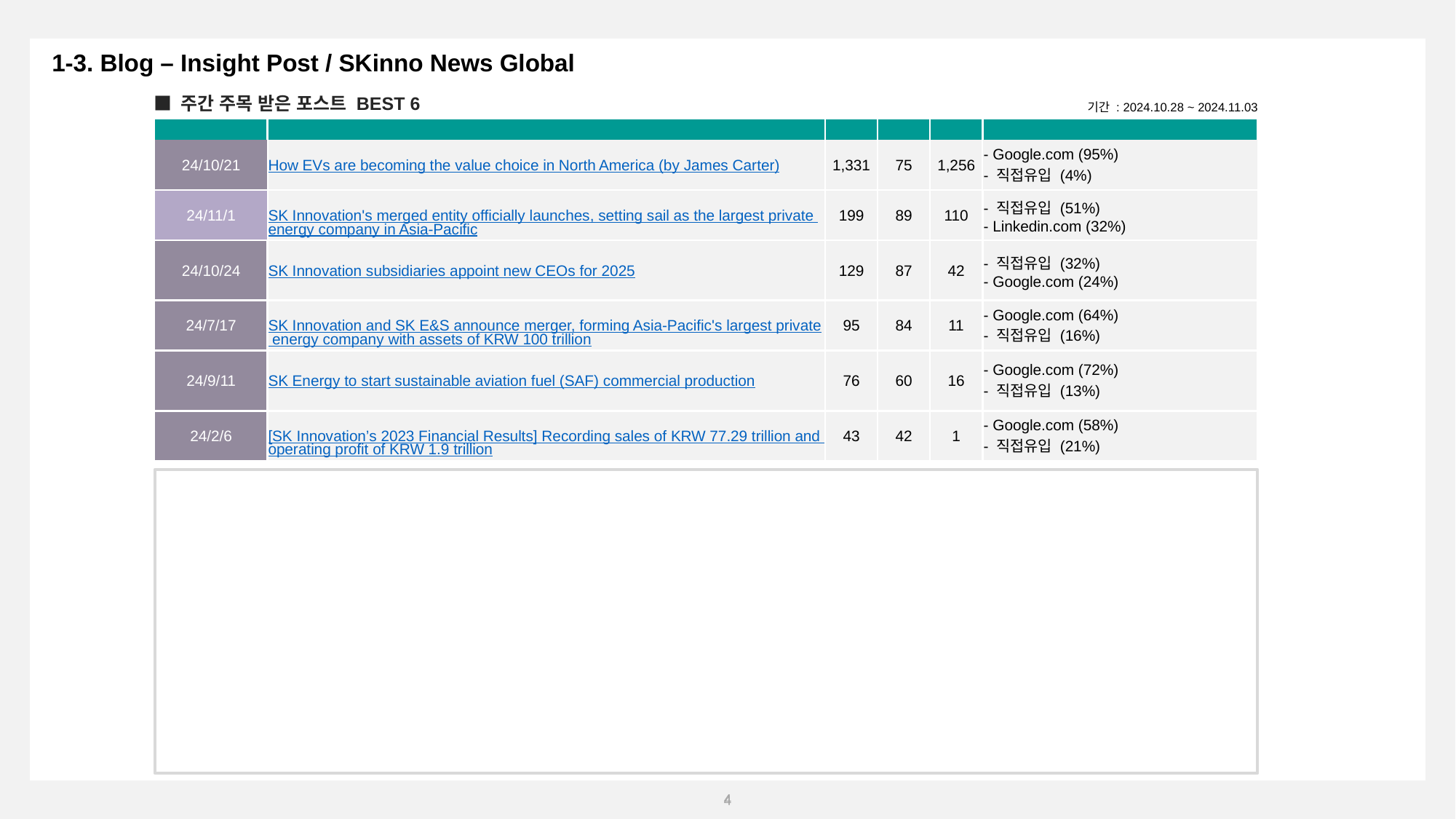

1-3. Blog – Insight Post / SKinno News Global
■ 주간 주목 받은 포스트 BEST 6
기간 : 2024.10.28 ~ 2024.11.03
| 게재 일자 | 포스트명 | 주간 PV | PC | 모바일 | 유입 경로 (구글 애널리틱스) |
| --- | --- | --- | --- | --- | --- |
| 24/10/21 | How EVs are becoming the value choice in North America (by James Carter) | 1,331 | 75 | 1,256 | - Google.com (95%) - 직접유입 (4%) |
| 24/11/1 | SK Innovation's merged entity officially launches, setting sail as the largest private energy company in Asia-Pacific | 199 | 89 | 110 | - 직접유입 (51%) - Linkedin.com (32%) |
| 24/10/24 | SK Innovation subsidiaries appoint new CEOs for 2025 | 129 | 87 | 42 | - 직접유입 (32%) - Google.com (24%) |
| 24/7/17 | SK Innovation and SK E&S announce merger, forming Asia-Pacific's largest private energy company with assets of KRW 100 trillion | 95 | 84 | 11 | - Google.com (64%) - 직접유입 (16%) |
| 24/9/11 | SK Energy to start sustainable aviation fuel (SAF) commercial production | 76 | 60 | 16 | - Google.com (72%) - 직접유입 (13%) |
| 24/2/6 | [SK Innovation’s 2023 Financial Results] Recording sales of KRW 77.29 trillion and operating profit of KRW 1.9 trillion | 43 | 42 | 1 | - Google.com (58%) - 직접유입 (21%) |